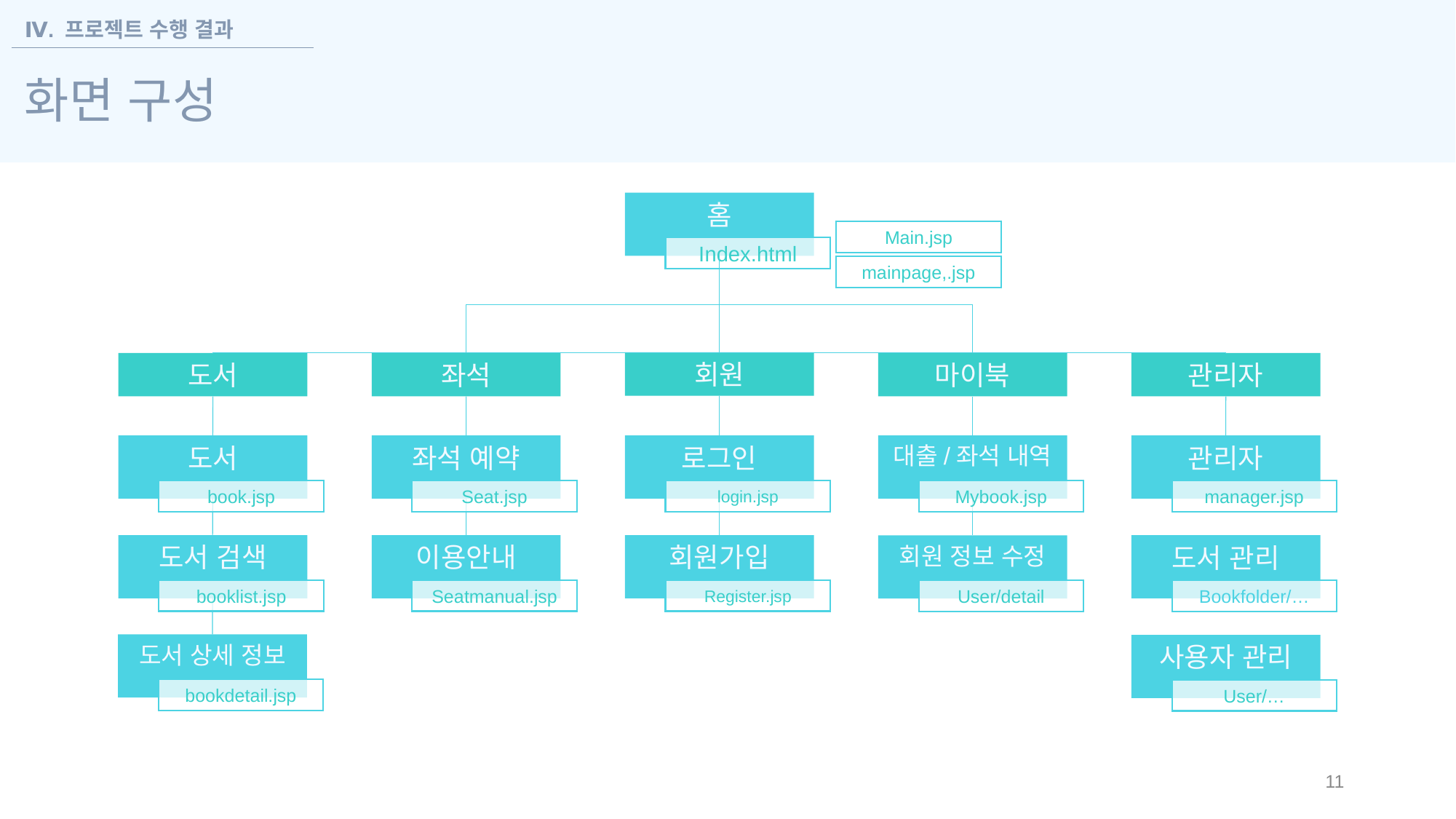

Ⅳ. 프로젝트 수행 결과
화면 구성

홈
Index.html
Main.jsp
mainpage,.jsp

회원

도서

좌석

마이북

관리자

도서
book.jsp

좌석 예약
Seat.jsp

로그인
login.jsp

대출/좌석 내역
Mybook.jsp

관리자
manager.jsp

도서 검색
booklist.jsp

이용안내
Seatmanual.jsp

회원가입
Register.jsp

도서 관리
Bookfolder/…

회원 정보 수정
User/detail

도서 상세 정보
bookdetail.jsp

사용자 관리
User/…
11